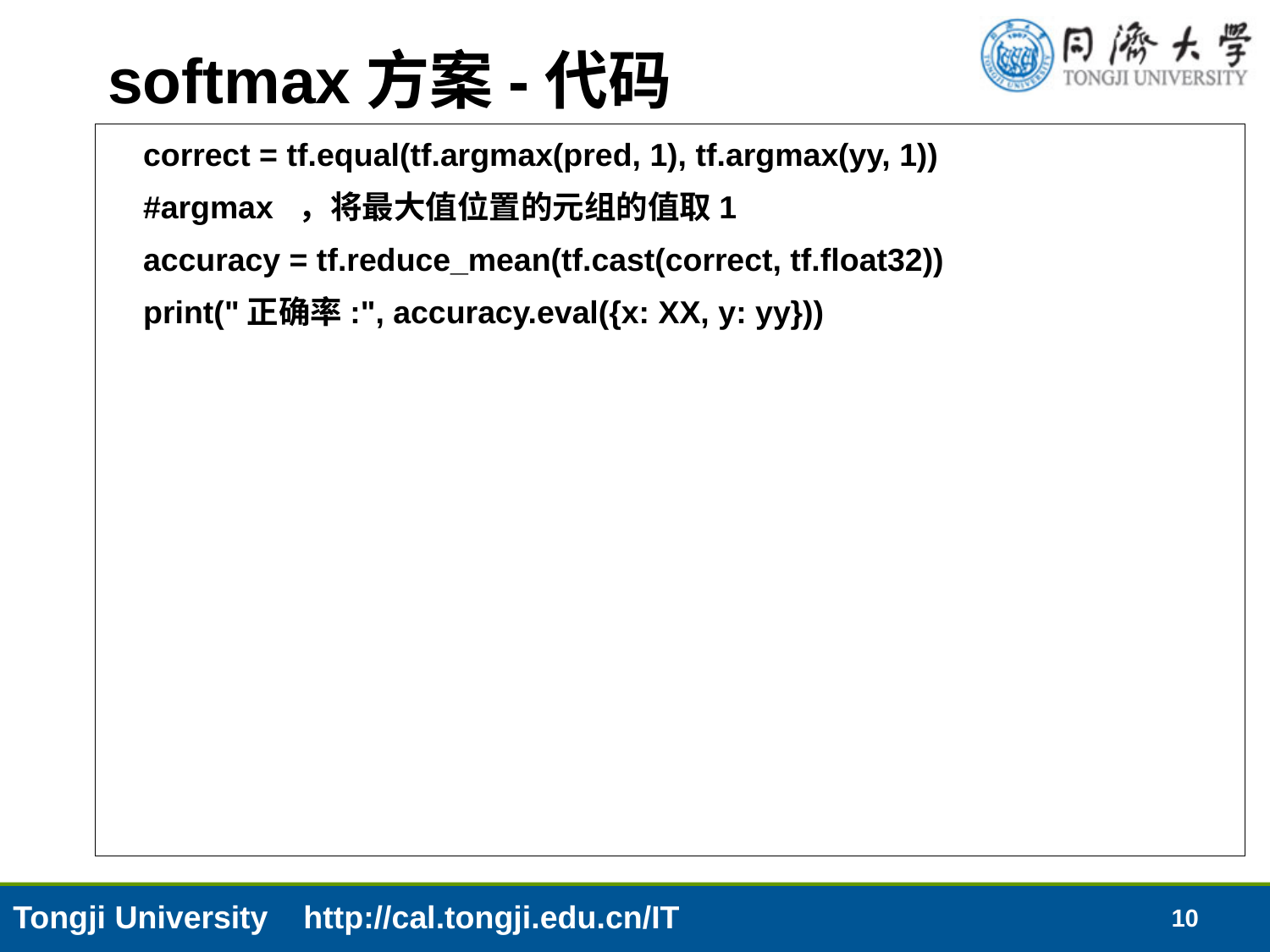

# softmax方案-代码
    correct = tf.equal(tf.argmax(pred, 1), tf.argmax(yy, 1))
    #argmax  ，将最大值位置的元组的值取1
    accuracy = tf.reduce_mean(tf.cast(correct, tf.float32))
    print("正确率:", accuracy.eval({x: XX, y: yy}))